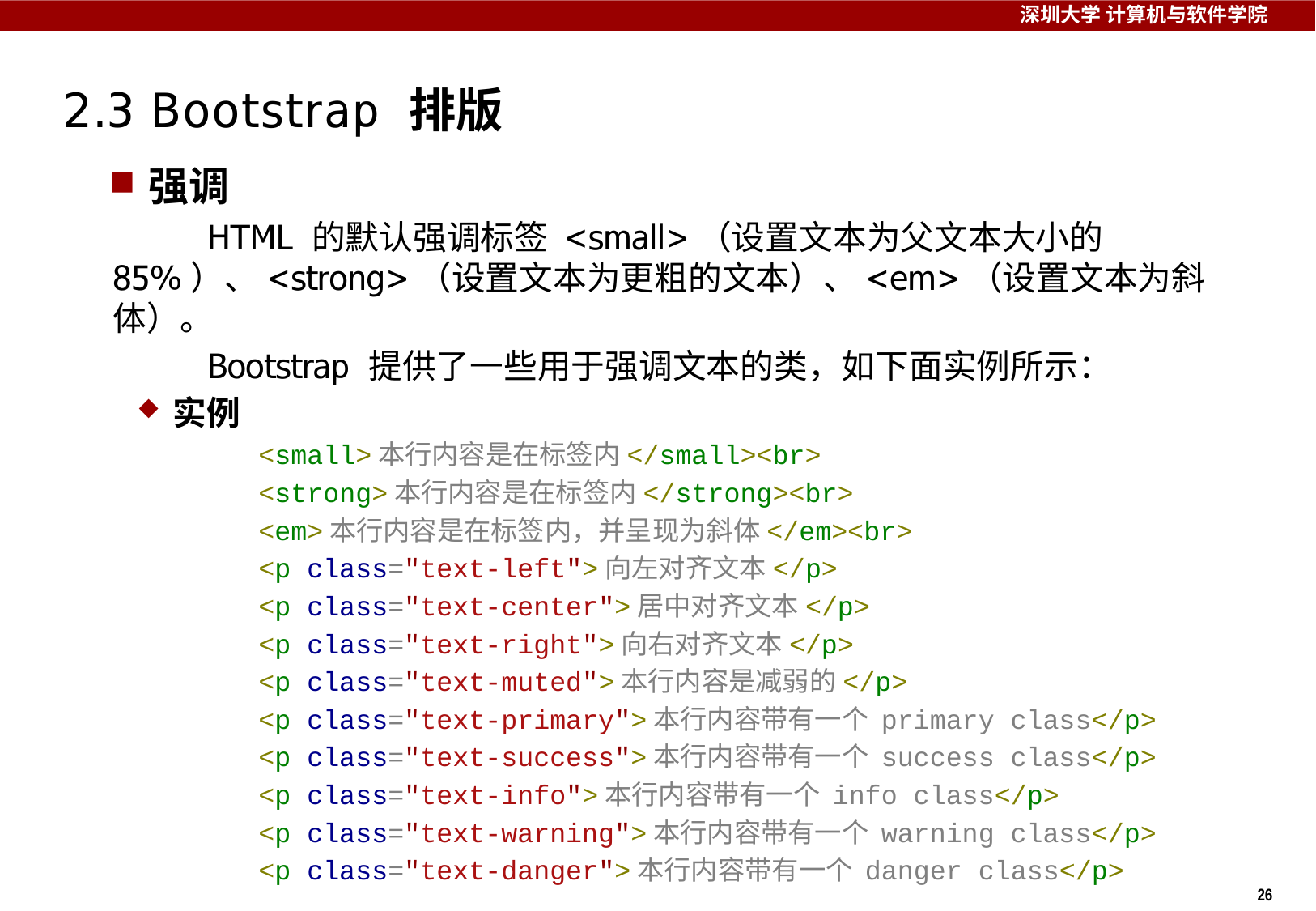

# 2.3 Bootstrap 排版
强调
         HTML 的默认强调标签 <small>（设置文本为父文本大小的 85%）、<strong>（设置文本为更粗的文本）、<em>（设置文本为斜体）。
         Bootstrap 提供了一些用于强调文本的类，如下面实例所示：
实例
	<small>本行内容是在标签内</small><br>
	<strong>本行内容是在标签内</strong><br>
	<em>本行内容是在标签内，并呈现为斜体</em><br>
	<p class="text-left">向左对齐文本</p>
	<p class="text-center">居中对齐文本</p>
	<p class="text-right">向右对齐文本</p>
	<p class="text-muted">本行内容是减弱的</p>
	<p class="text-primary">本行内容带有一个 primary class</p>
 	<p class="text-success">本行内容带有一个 success class</p>
	<p class="text-info">本行内容带有一个 info class</p>
	<p class="text-warning">本行内容带有一个 warning class</p>
	<p class="text-danger">本行内容带有一个 danger class</p>